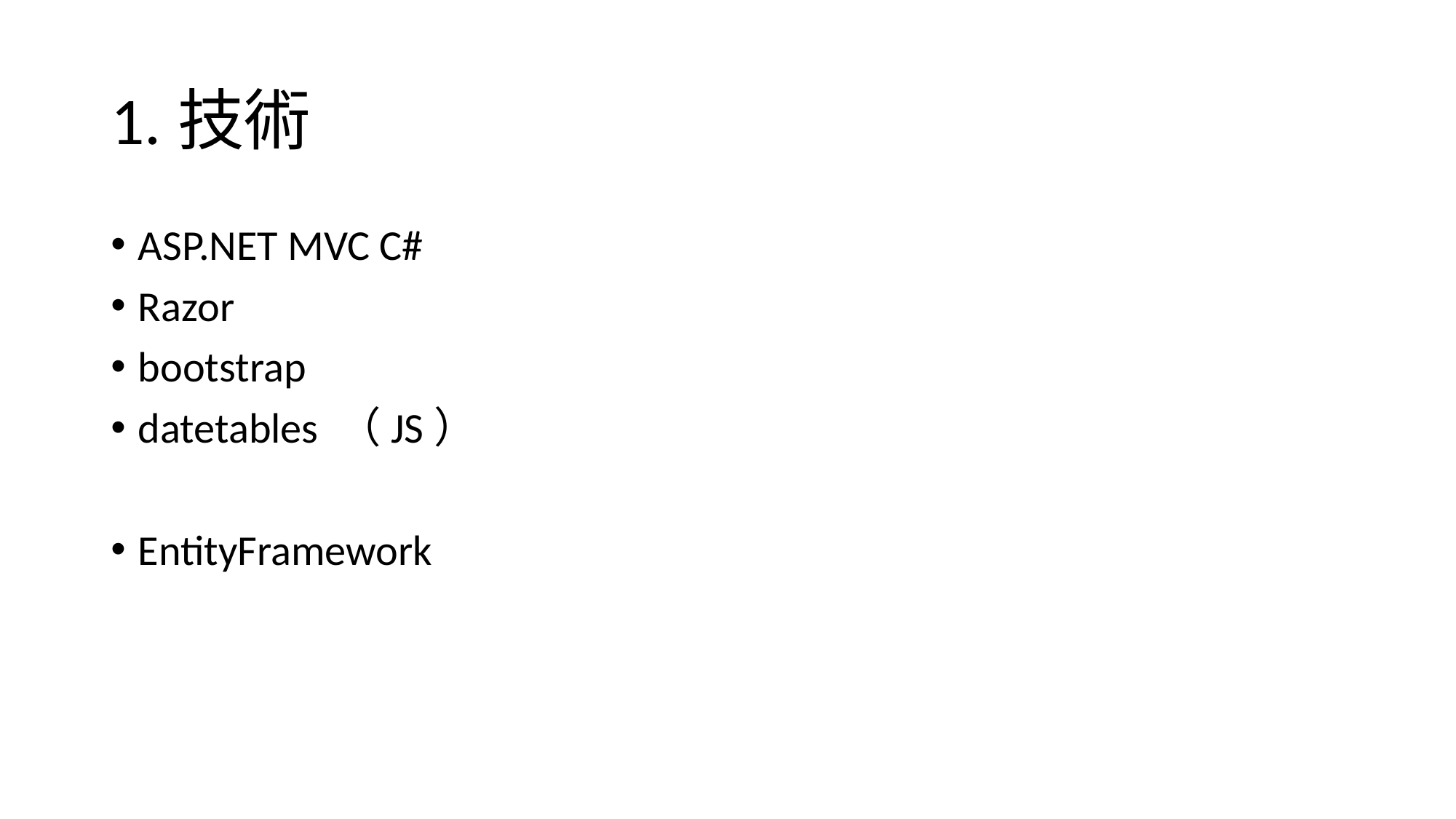

# 1.技術
ASP.NET MVC C#
Razor
bootstrap
datetables （JS）

EntityFramework